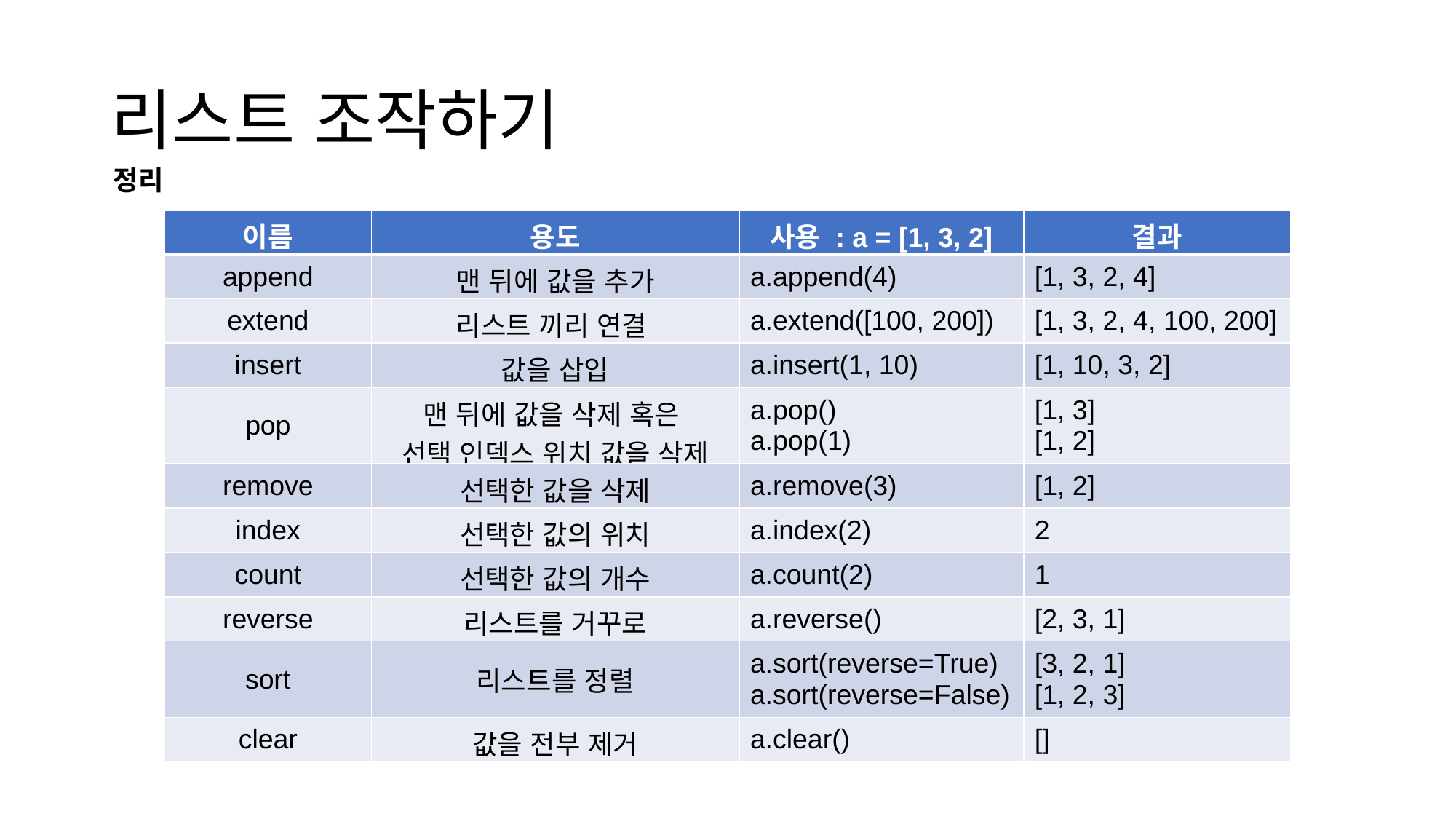

# 리스트 조작하기
정리
| 이름 | 용도 | 사용 : a = [1, 3, 2] | 결과 |
| --- | --- | --- | --- |
| append | 맨 뒤에 값을 추가 | a.append(4) | [1, 3, 2, 4] |
| extend | 리스트 끼리 연결 | a.extend([100, 200]) | [1, 3, 2, 4, 100, 200] |
| insert | 값을 삽입 | a.insert(1, 10) | [1, 10, 3, 2] |
| pop | 맨 뒤에 값을 삭제 혹은 선택 인덱스 위치 값을 삭제 | a.pop() a.pop(1) | [1, 3] [1, 2] |
| remove | 선택한 값을 삭제 | a.remove(3) | [1, 2] |
| index | 선택한 값의 위치 | a.index(2) | 2 |
| count | 선택한 값의 개수 | a.count(2) | 1 |
| reverse | 리스트를 거꾸로 | a.reverse() | [2, 3, 1] |
| sort | 리스트를 정렬 | a.sort(reverse=True) a.sort(reverse=False) | [3, 2, 1] [1, 2, 3] |
| clear | 값을 전부 제거 | a.clear() | [] |